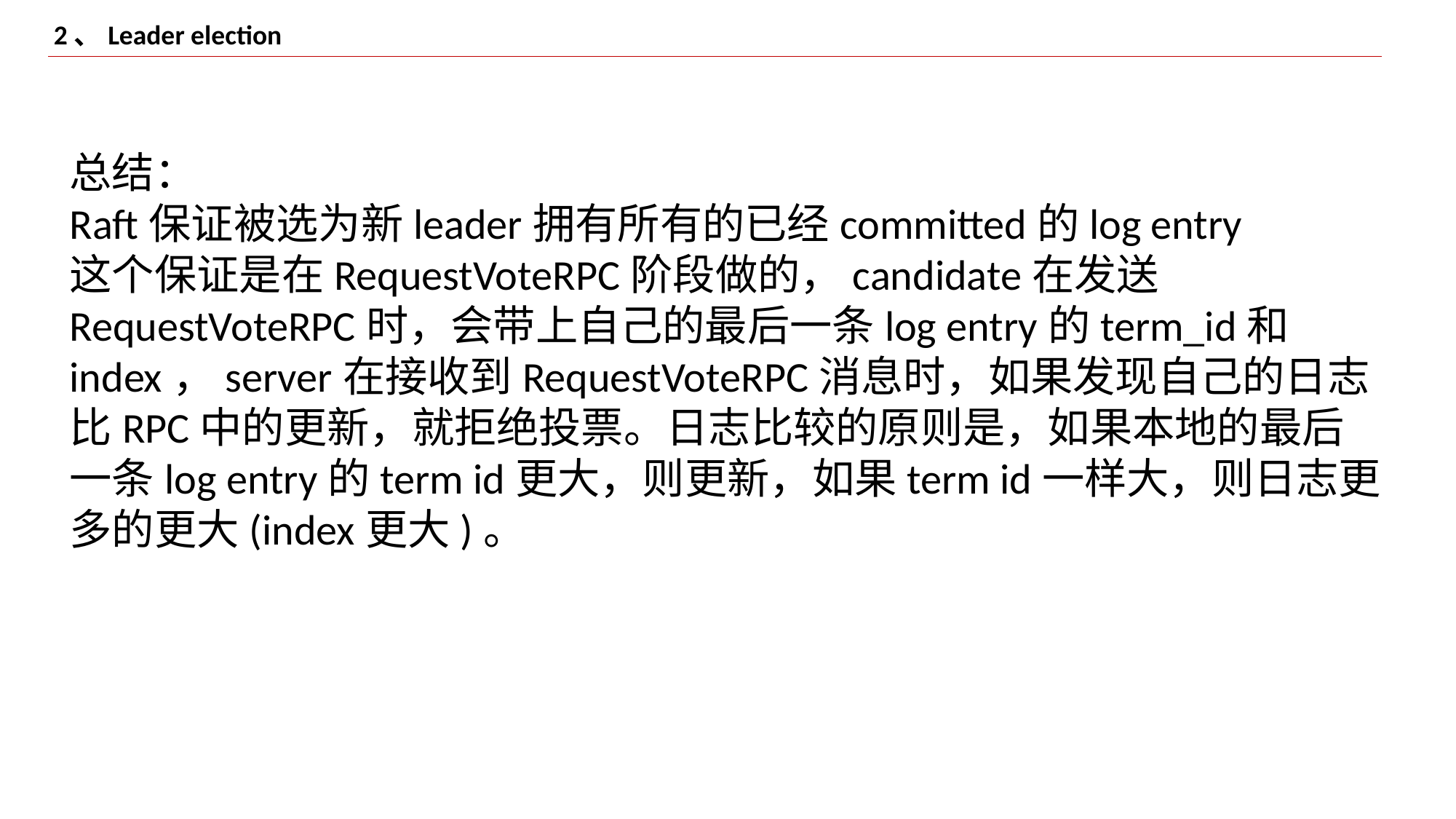

2、Leader election
总结：
Raft保证被选为新leader拥有所有的已经committed的log entry
这个保证是在RequestVoteRPC阶段做的，candidate在发送RequestVoteRPC时，会带上自己的最后一条log entry的term_id和index，server在接收到RequestVoteRPC消息时，如果发现自己的日志比RPC中的更新，就拒绝投票。日志比较的原则是，如果本地的最后一条log entry的term id更大，则更新，如果term id一样大，则日志更多的更大(index更大)。